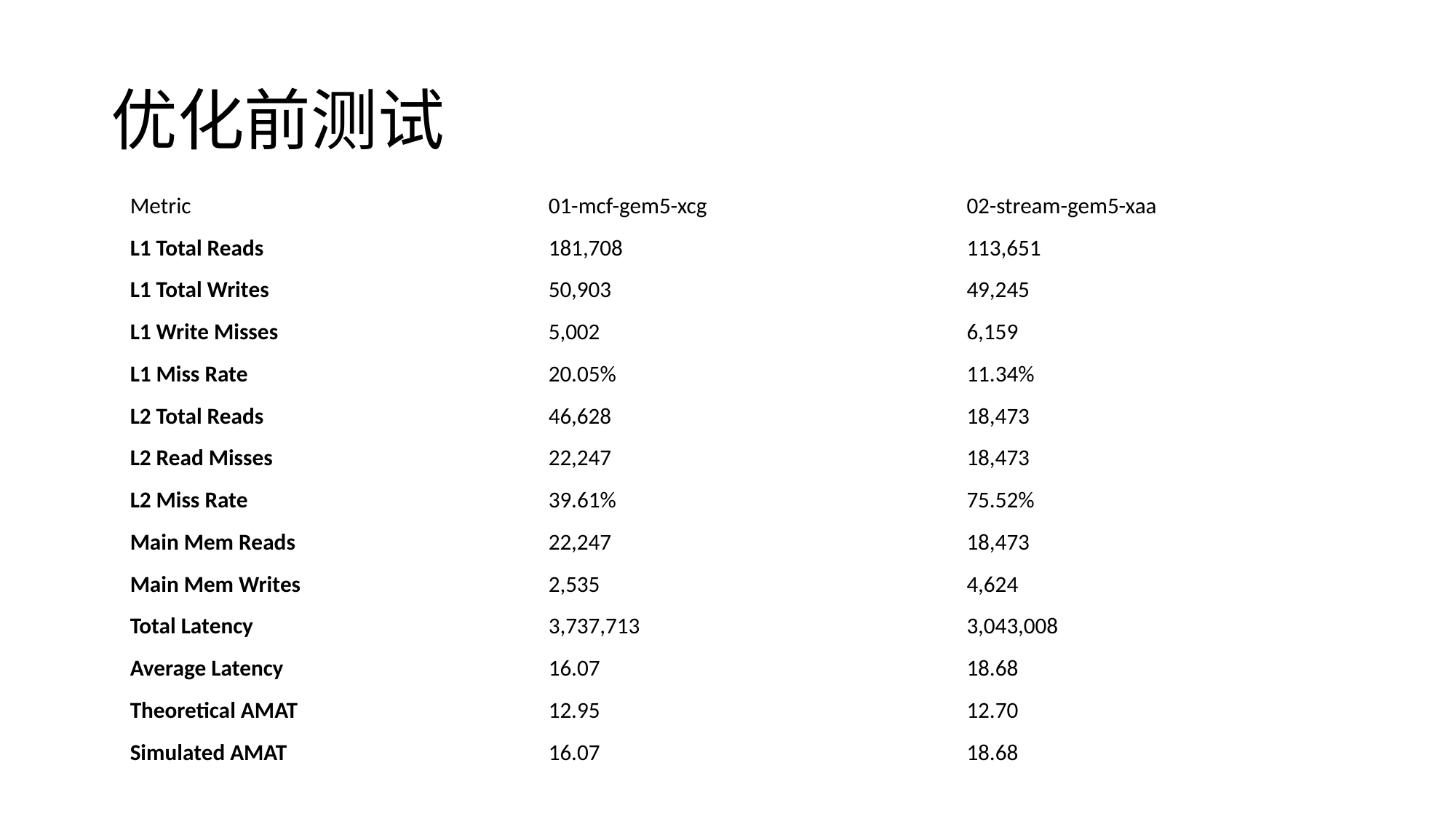

# 优化前测试
| Metric | 01-mcf-gem5-xcg | 02-stream-gem5-xaa |
| --- | --- | --- |
| L1 Total Reads | 181,708 | 113,651 |
| L1 Total Writes | 50,903 | 49,245 |
| L1 Write Misses | 5,002 | 6,159 |
| L1 Miss Rate | 20.05% | 11.34% |
| L2 Total Reads | 46,628 | 18,473 |
| L2 Read Misses | 22,247 | 18,473 |
| L2 Miss Rate | 39.61% | 75.52% |
| Main Mem Reads | 22,247 | 18,473 |
| Main Mem Writes | 2,535 | 4,624 |
| Total Latency | 3,737,713 | 3,043,008 |
| Average Latency | 16.07 | 18.68 |
| Theoretical AMAT | 12.95 | 12.70 |
| Simulated AMAT | 16.07 | 18.68 |